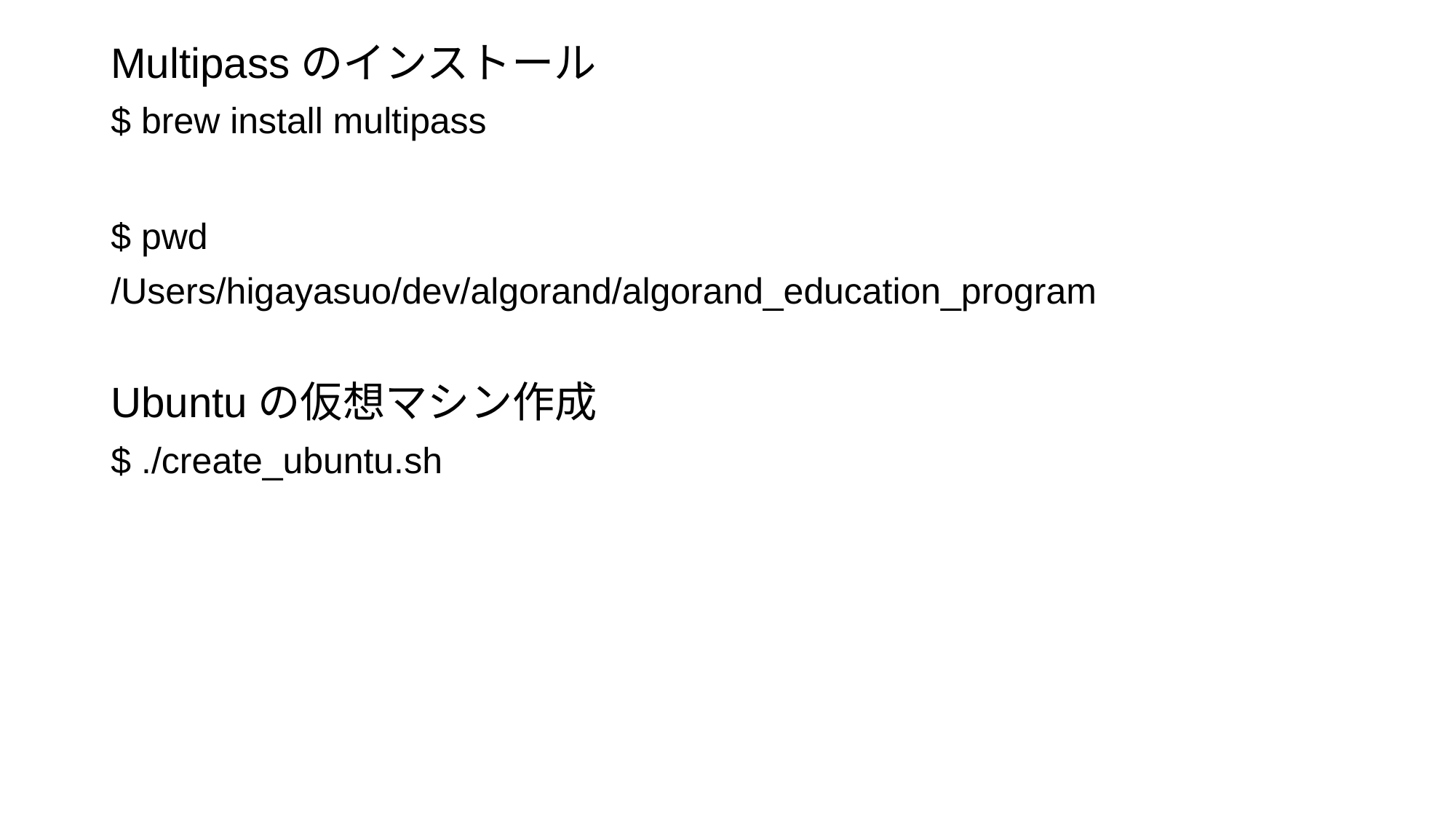

Multipassのインストール
$ brew install multipass

$ pwd
/Users/higayasuo/dev/algorand/algorand_education_program

Ubuntuの仮想マシン作成
$ ./create_ubuntu.sh